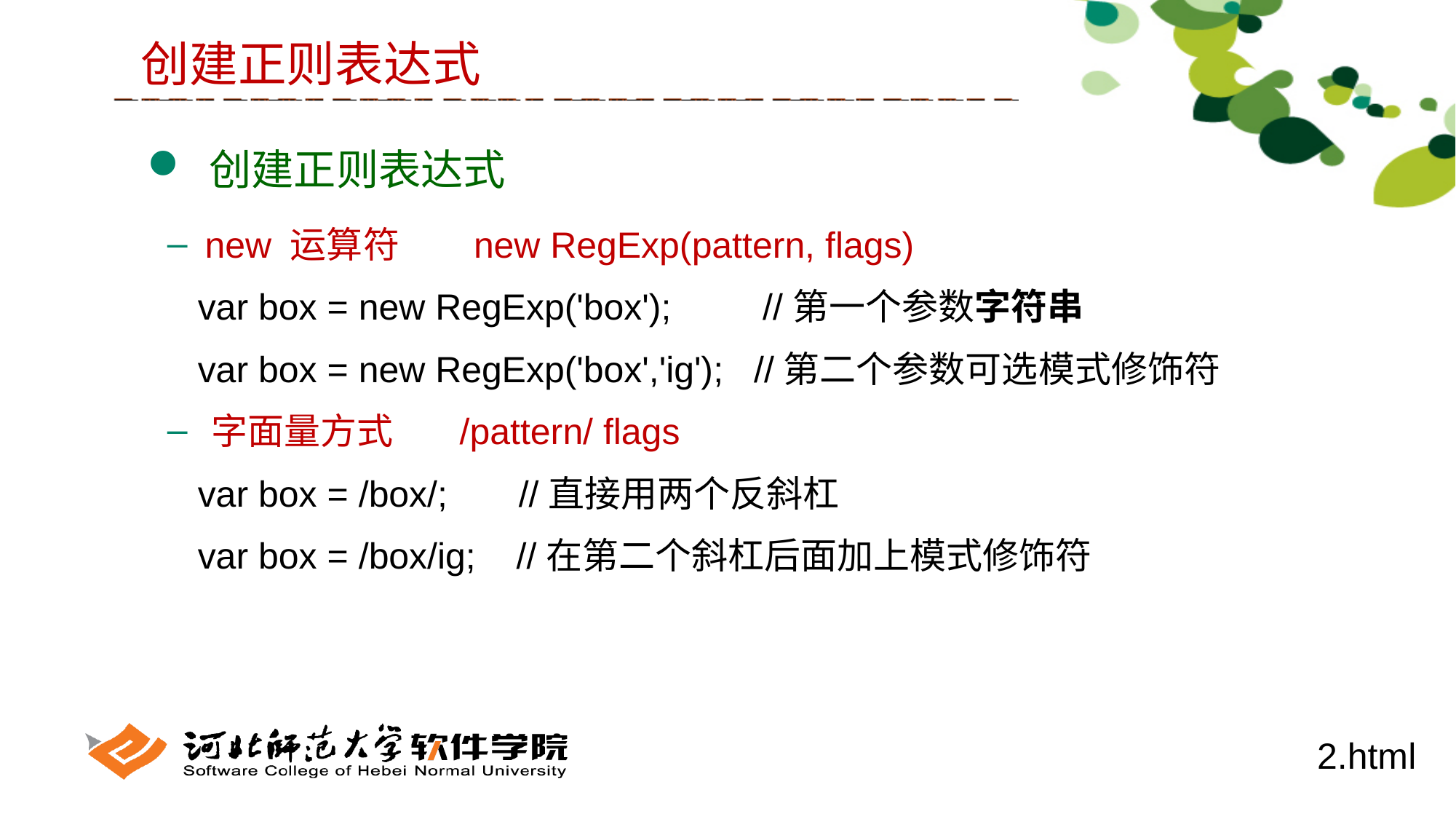

创建正则表达式
 创建正则表达式
 new 运算符        new RegExp(pattern, flags)
   var box = new RegExp('box');         //第一个参数字符串
   var box = new RegExp('box','ig');   //第二个参数可选模式修饰符
 字面量方式       /pattern/ flags
   var box = /box/;       //直接用两个反斜杠
   var box = /box/ig;    //在第二个斜杠后面加上模式修饰符

2.html